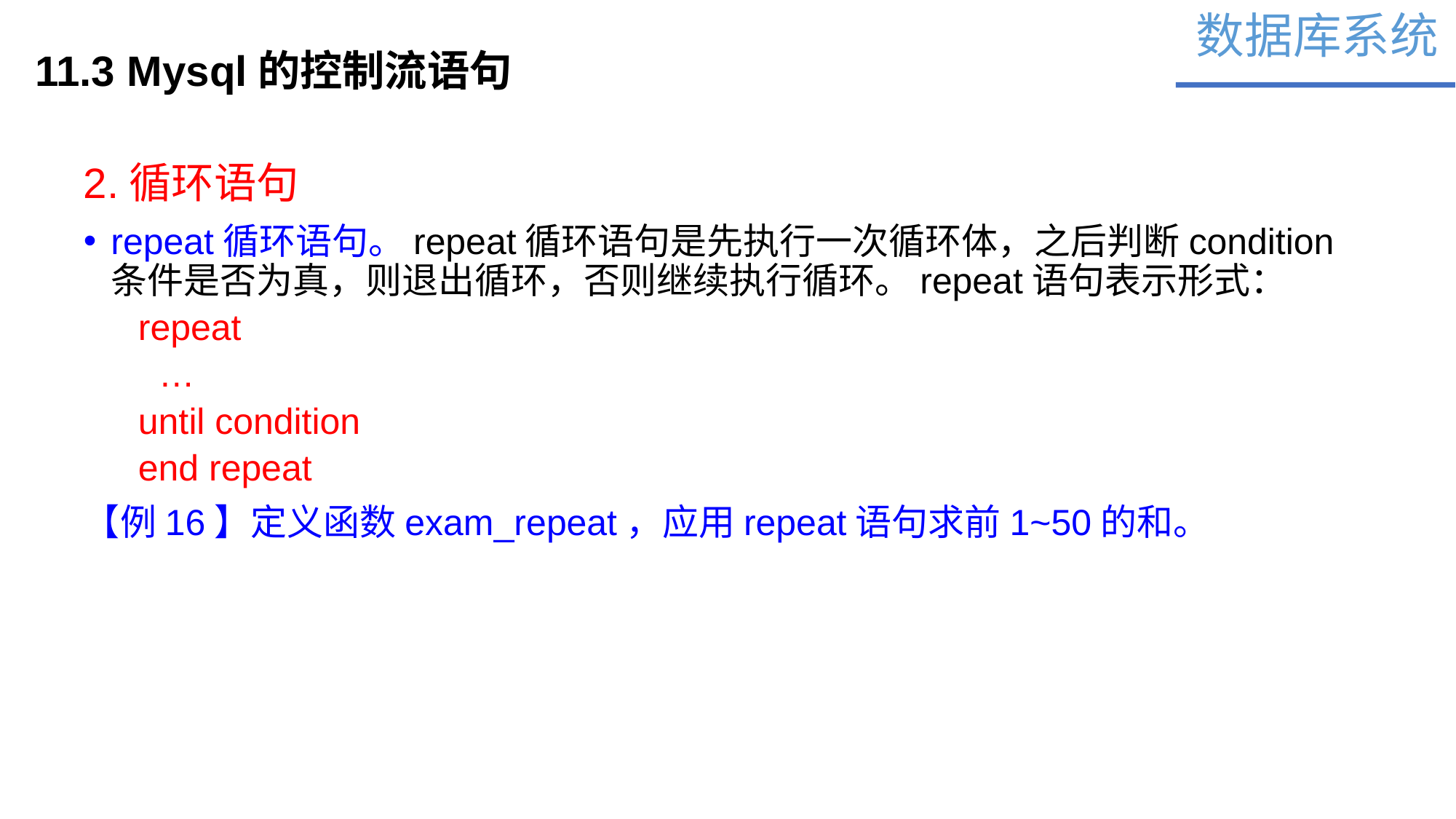

数据库系统
11.3 Mysql的控制流语句

2.循环语句
repeat循环语句。repeat循环语句是先执行一次循环体，之后判断condition条件是否为真，则退出循环，否则继续执行循环。repeat语句表示形式：
repeat
  …
until condition
end repeat
【例16】定义函数exam_repeat，应用repeat语句求前1~50的和。